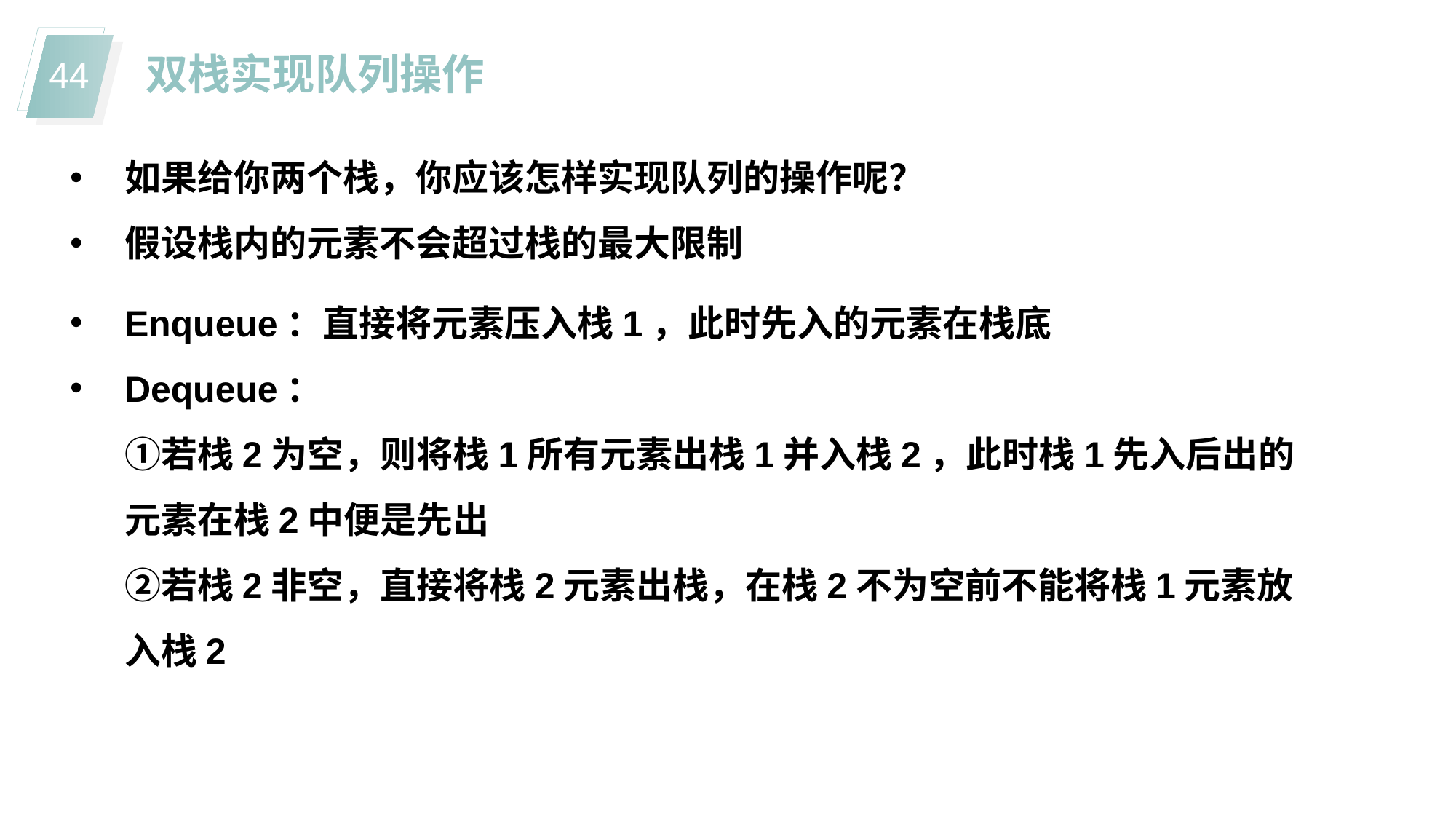

双栈实现队列操作
如果给你两个栈，你应该怎样实现队列的操作呢？
假设栈内的元素不会超过栈的最大限制
Enqueue：直接将元素压入栈1，此时先入的元素在栈底
Dequeue：
①若栈2为空，则将栈1所有元素出栈1并入栈2，此时栈1先入后出的元素在栈2中便是先出
②若栈2非空，直接将栈2元素出栈，在栈2不为空前不能将栈1元素放入栈2